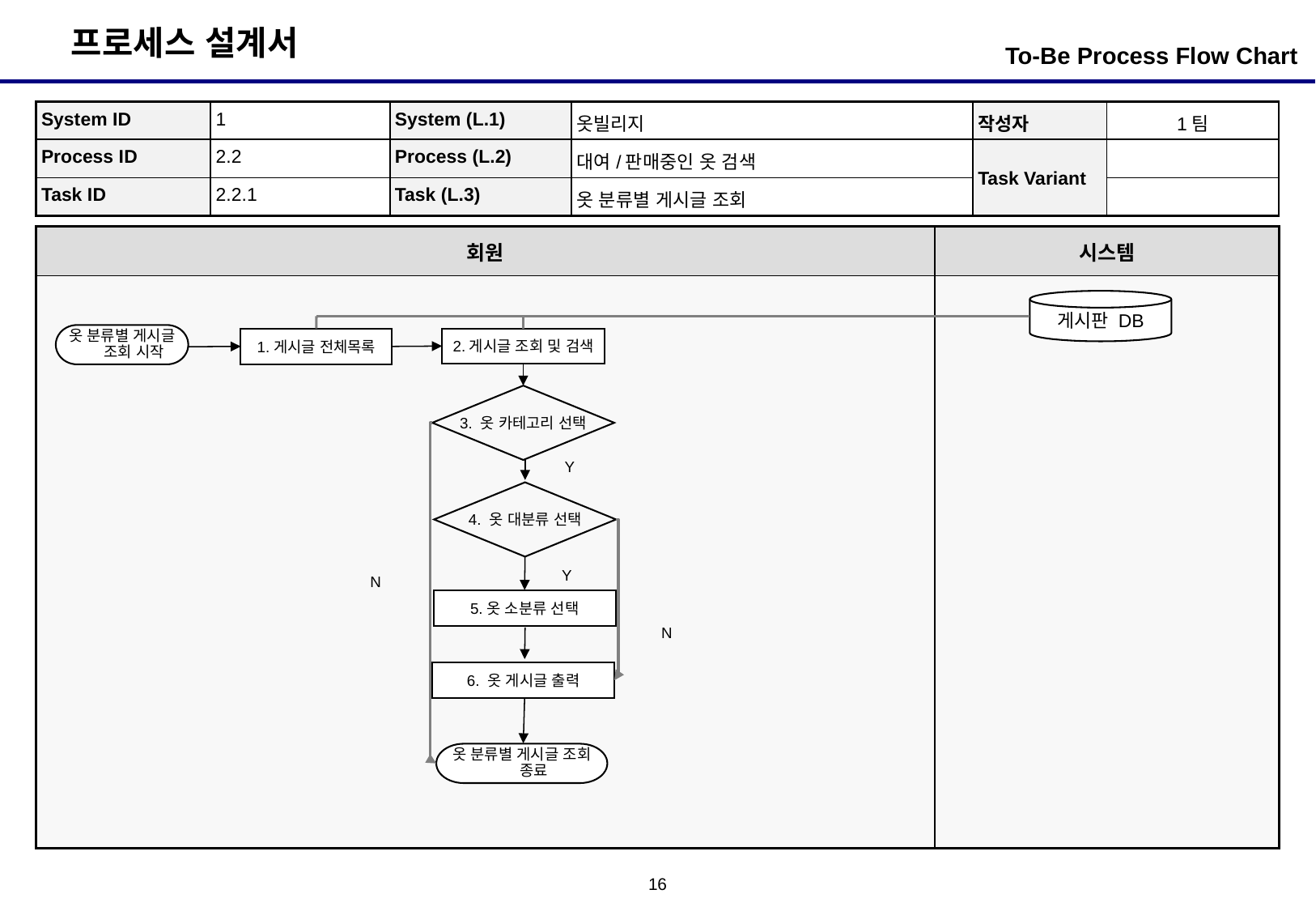

To-Be Process Flow Chart
| System ID | 1 | System (L.1) | 옷빌리지 | 작성자 | 1팀 |
| --- | --- | --- | --- | --- | --- |
| Process ID | 2.2 | Process (L.2) | 대여/판매중인 옷 검색 | Task Variant |  |
| Task ID | 2.2.1 | Task (L.3) | 옷 분류별 게시글 조회 |  |  |
| 회원 | 시스템 |
| --- | --- |
|  |  |
게시판 DB
옷 분류별 게시글 조회 시작
1.게시글 전체목록
2.게시글 조회 및 검색
3. 옷 카테고리 선택
Y
4. 옷 대분류 선택
Y
N
5.옷 소분류 선택
N
6. 옷 게시글 출력
옷 분류별 게시글 조회 종료